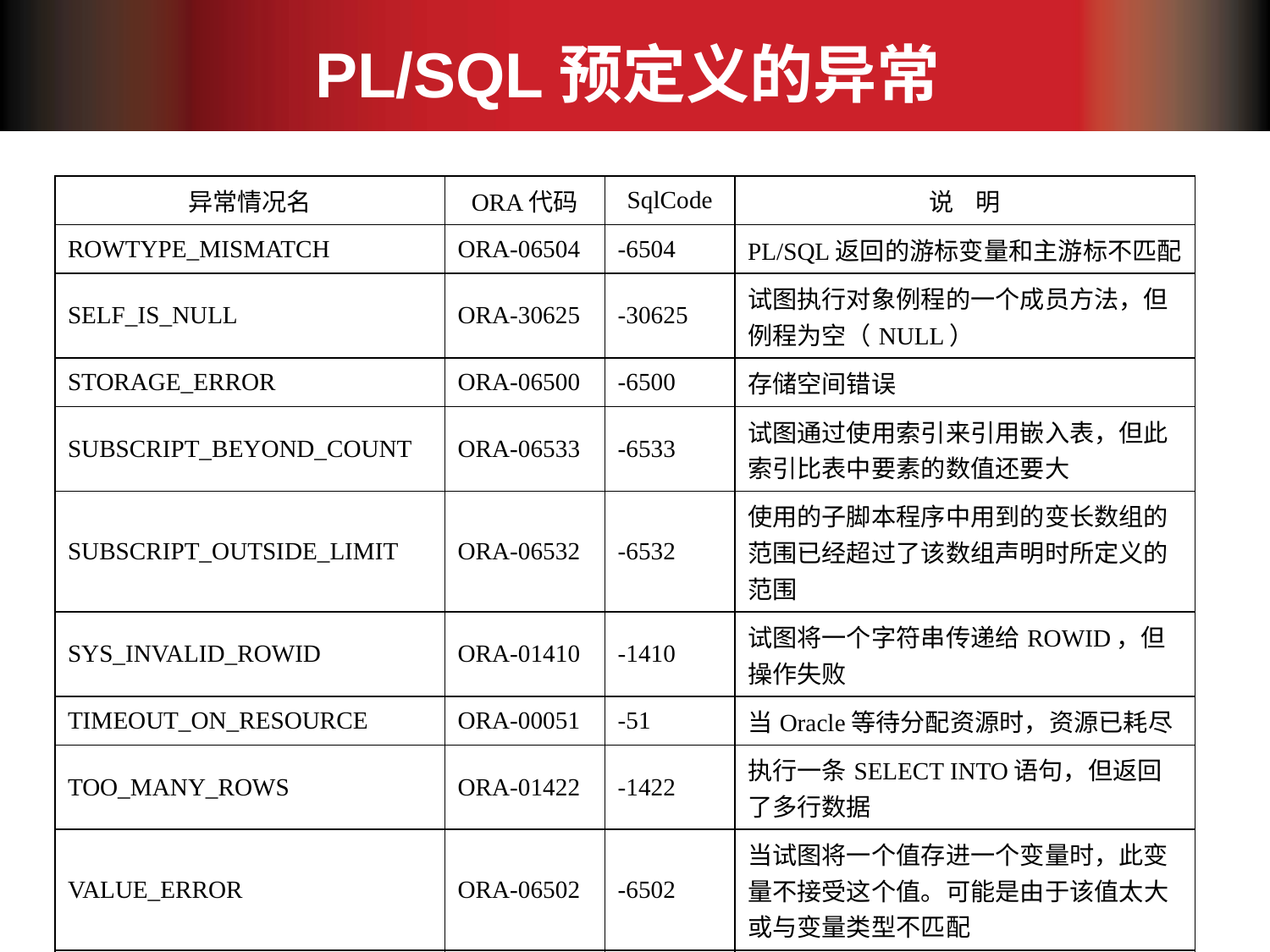

# PL/SQL预定义的异常
| 异常情况名 | ORA代码 | SqlCode | 说 明 |
| --- | --- | --- | --- |
| ROWTYPE\_MISMATCH | ORA-06504 | -6504 | PL/SQL返回的游标变量和主游标不匹配 |
| SELF\_IS\_NULL | ORA-30625 | -30625 | 试图执行对象例程的一个成员方法，但例程为空（NULL） |
| STORAGE\_ERROR | ORA-06500 | -6500 | 存储空间错误 |
| SUBSCRIPT\_BEYOND\_COUNT | ORA-06533 | -6533 | 试图通过使用索引来引用嵌入表，但此索引比表中要素的数值还要大 |
| SUBSCRIPT\_OUTSIDE\_LIMIT | ORA-06532 | -6532 | 使用的子脚本程序中用到的变长数组的范围已经超过了该数组声明时所定义的范围 |
| SYS\_INVALID\_ROWID | ORA-01410 | -1410 | 试图将一个字符串传递给ROWID，但操作失败 |
| TIMEOUT\_ON\_RESOURCE | ORA-00051 | -51 | 当Oracle等待分配资源时，资源已耗尽 |
| TOO\_MANY\_ROWS | ORA-01422 | -1422 | 执行一条SELECT INTO语句，但返回了多行数据 |
| VALUE\_ERROR | ORA-06502 | -6502 | 当试图将一个值存进一个变量时，此变量不接受这个值。可能是由于该值太大或与变量类型不匹配 |
| ZERO\_DIVIDE | ORA-01476 | -1476 | 试图用0做除数 |